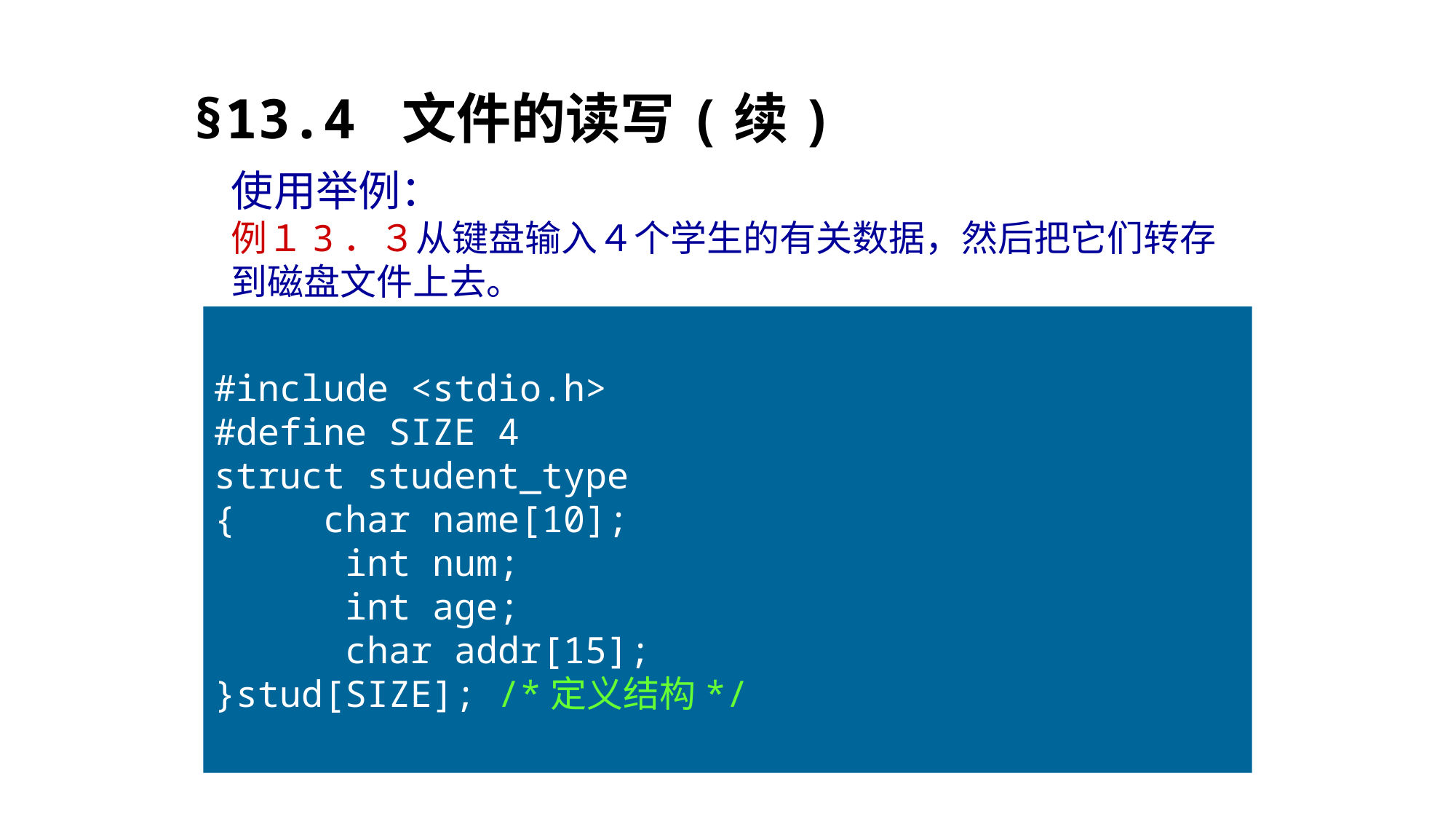

§13.4 文件的读写(续)
使用举例：
例１3．３从键盘输入４个学生的有关数据，然后把它们转存
到磁盘文件上去。
#include <stdio.h>
#define SIZE 4
struct student_type
{	char name[10];
      int num;
      int age;
      char addr[15];
}stud[SIZE]; /*定义结构*/